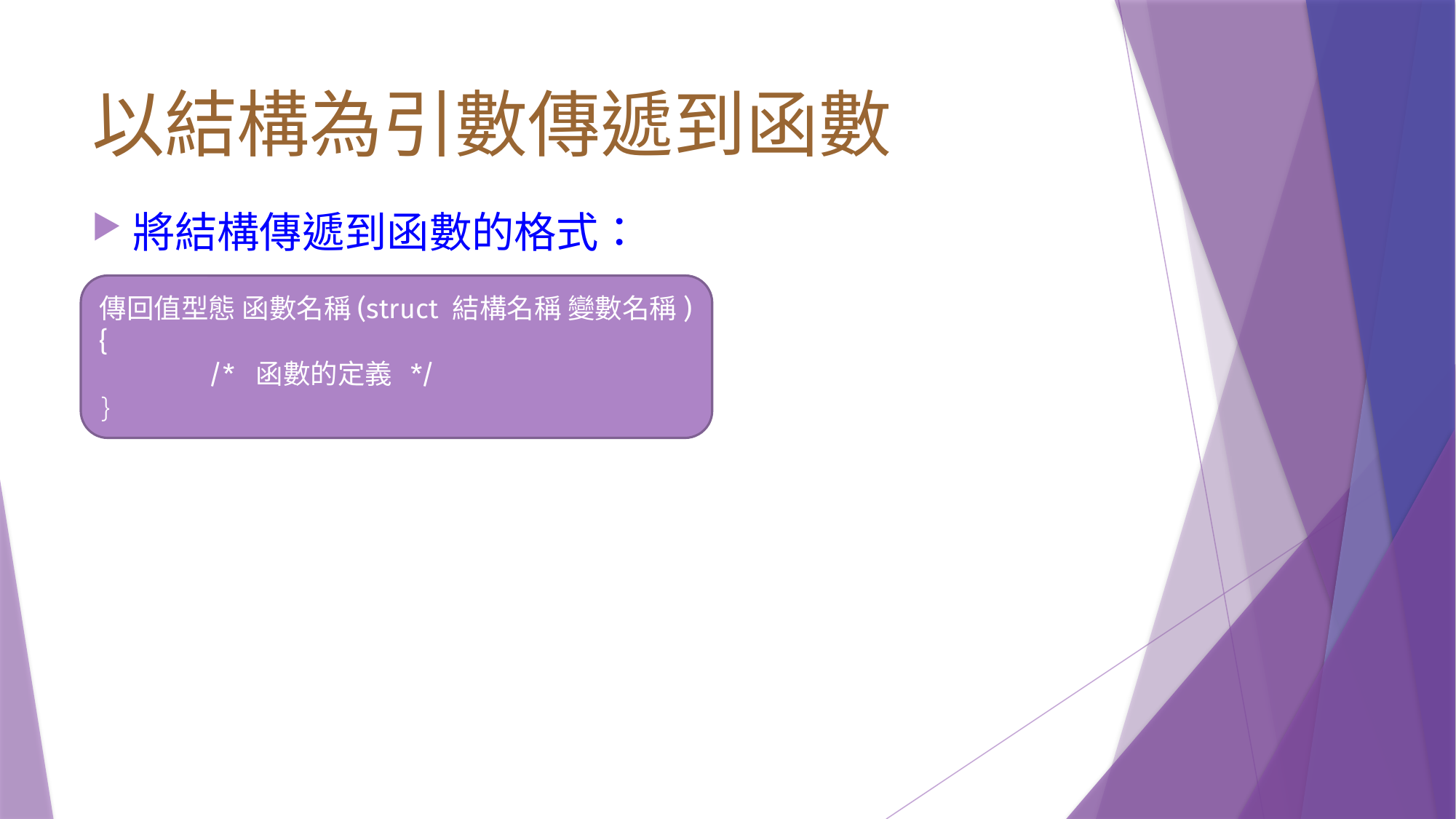

# 以結構為引數傳遞到函數
將結構傳遞到函數的格式：
傳回值型態 函數名稱(struct 結構名稱 變數名稱)
{
	/*  函數的定義  */
}